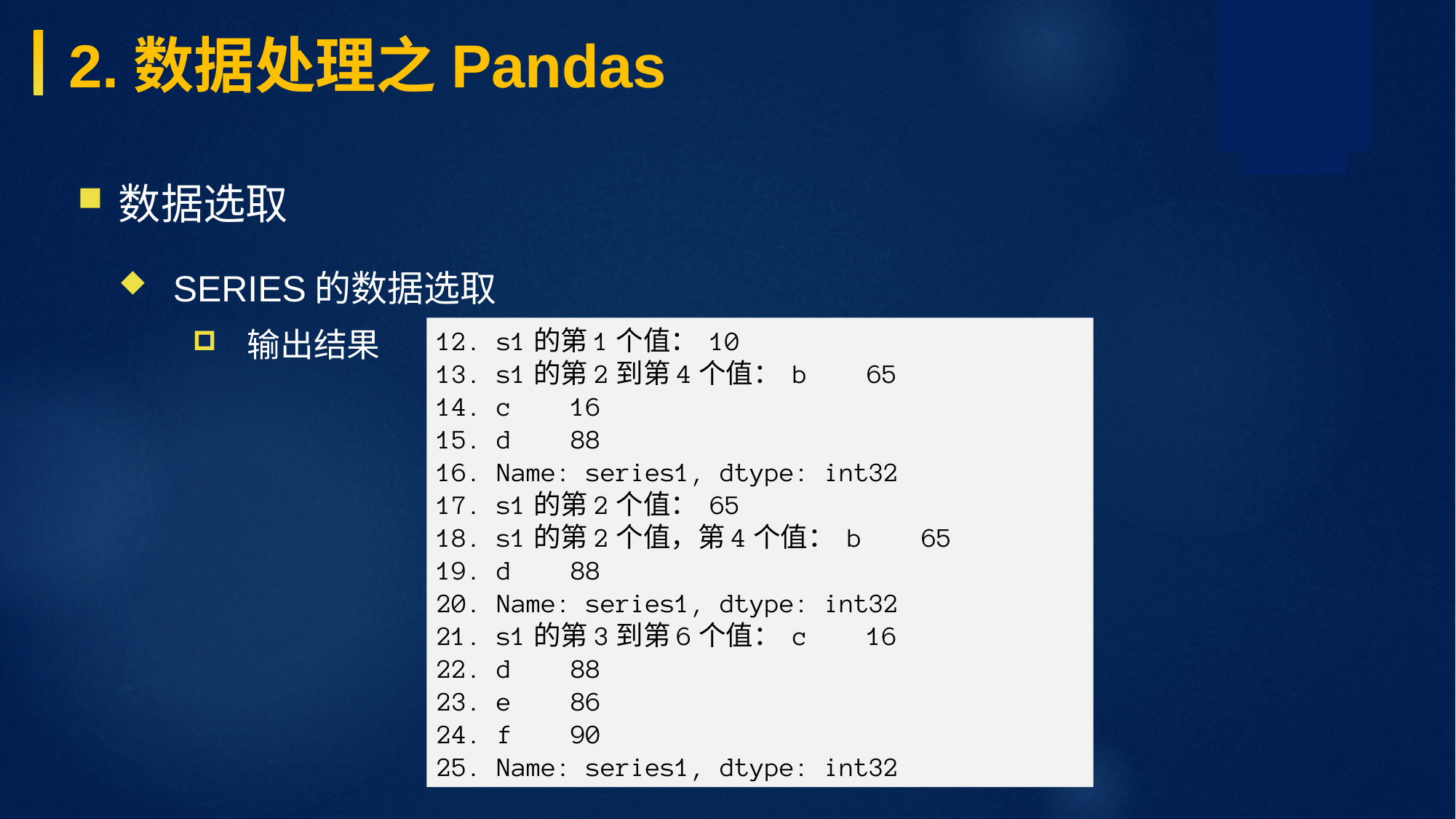

2.数据处理之Pandas
数据选取
Series的数据选取
输出结果

12. s1的第1个值： 10    13. s1的第2到第4个值： b    65    14. c    16    15. d    88    16. Name: series1, dtype: int32    17. s1的第2个值： 65    18. s1的第2个值，第4个值： b    65    19. d    88    20. Name: series1, dtype: int32    21. s1的第3到第6个值： c    16    22. d    88    23. e    86    24. f    90    25. Name: series1, dtype: int32